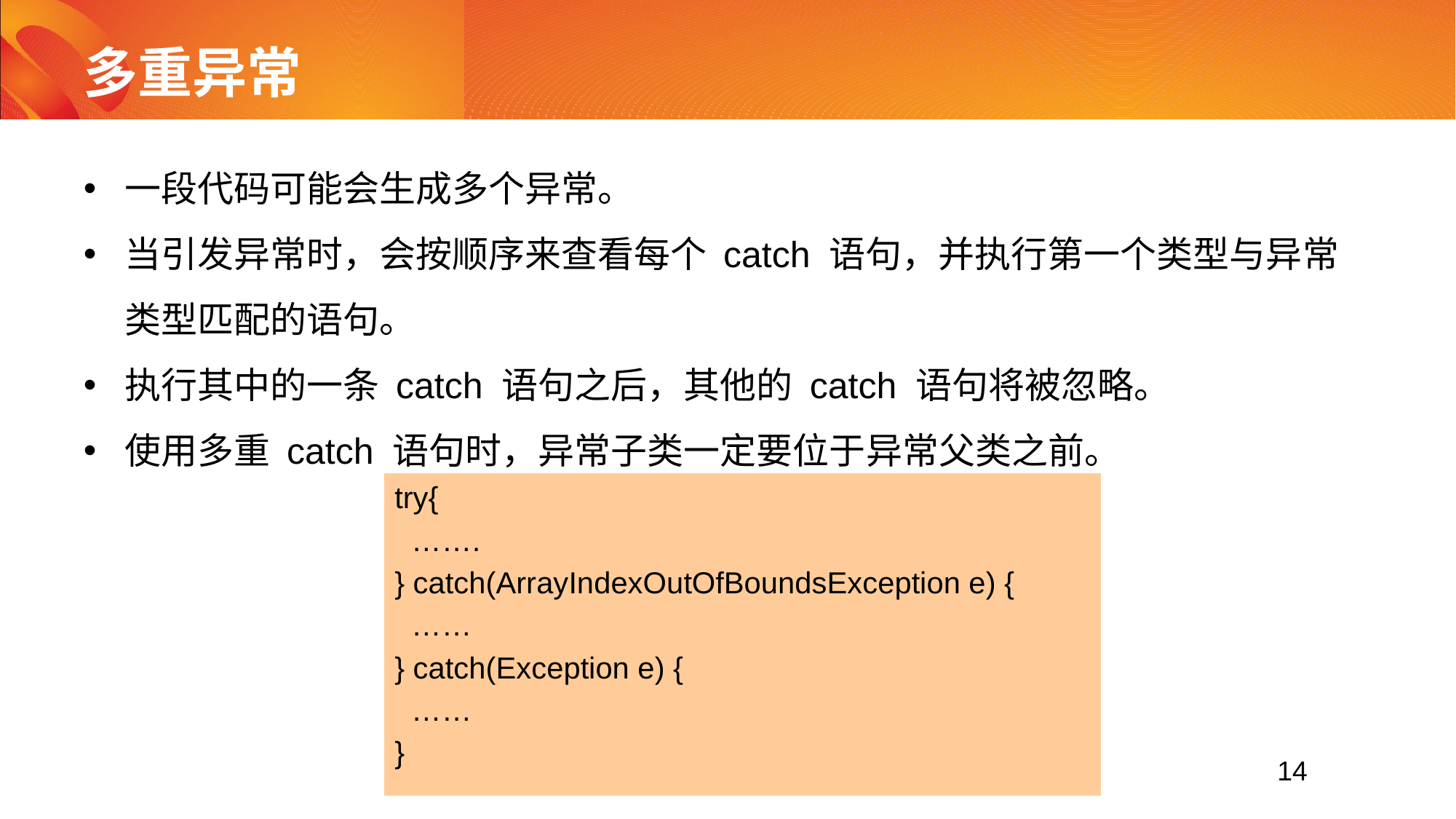

# 多重异常
一段代码可能会生成多个异常。
当引发异常时，会按顺序来查看每个 catch 语句，并执行第一个类型与异常类型匹配的语句。
执行其中的一条 catch 语句之后，其他的 catch 语句将被忽略。
使用多重 catch 语句时，异常子类一定要位于异常父类之前。
try{
  …….
} catch(ArrayIndexOutOfBoundsException e) {
  ……
} catch(Exception e) {
  ……
}